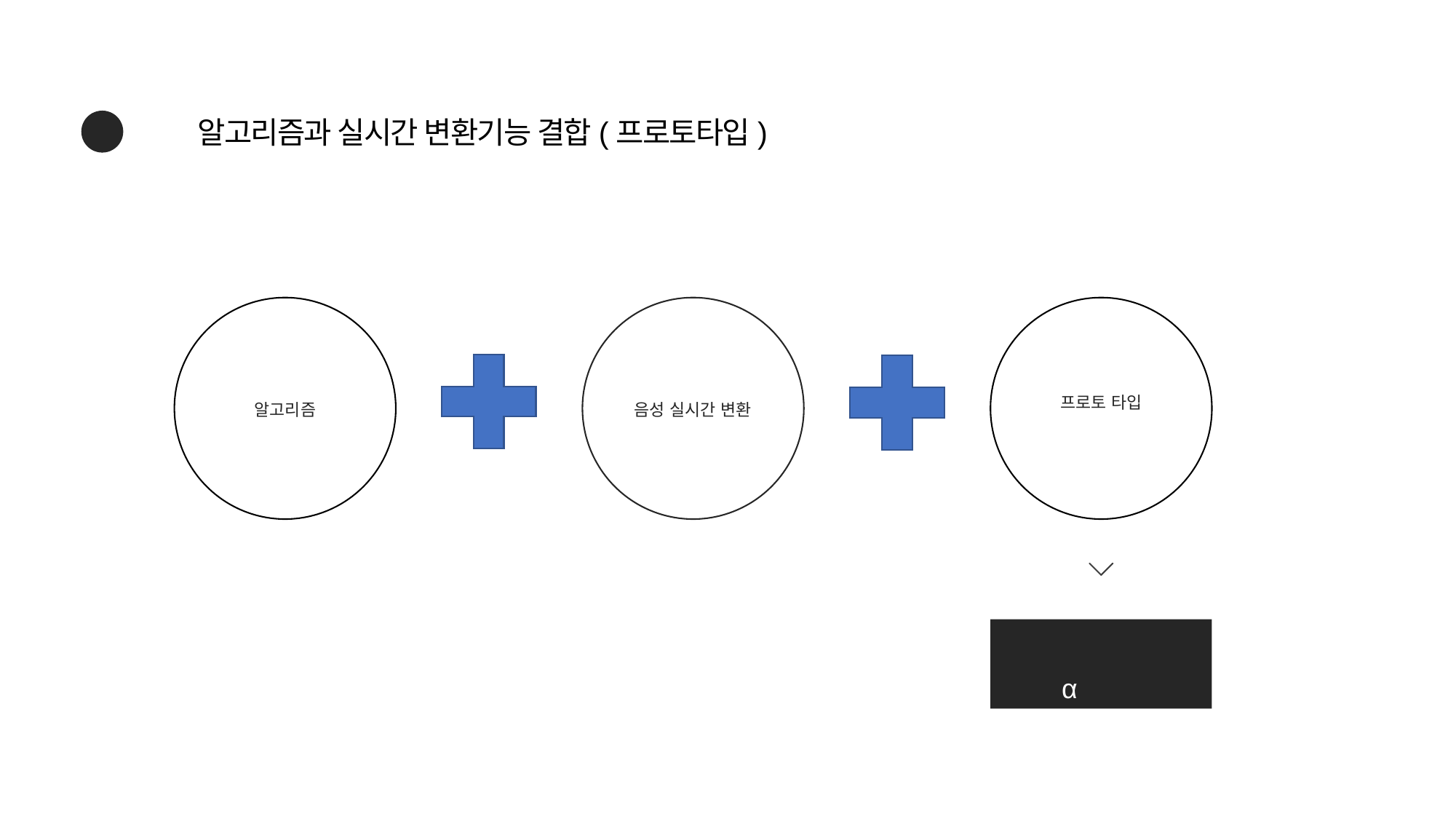

알고리즘과 실시간 변환기능 결합(프로토타입)

03

프로토 타입
알고리즘
음성 실시간 변환

프로토 타입 개발 후
+ α 기능 추가